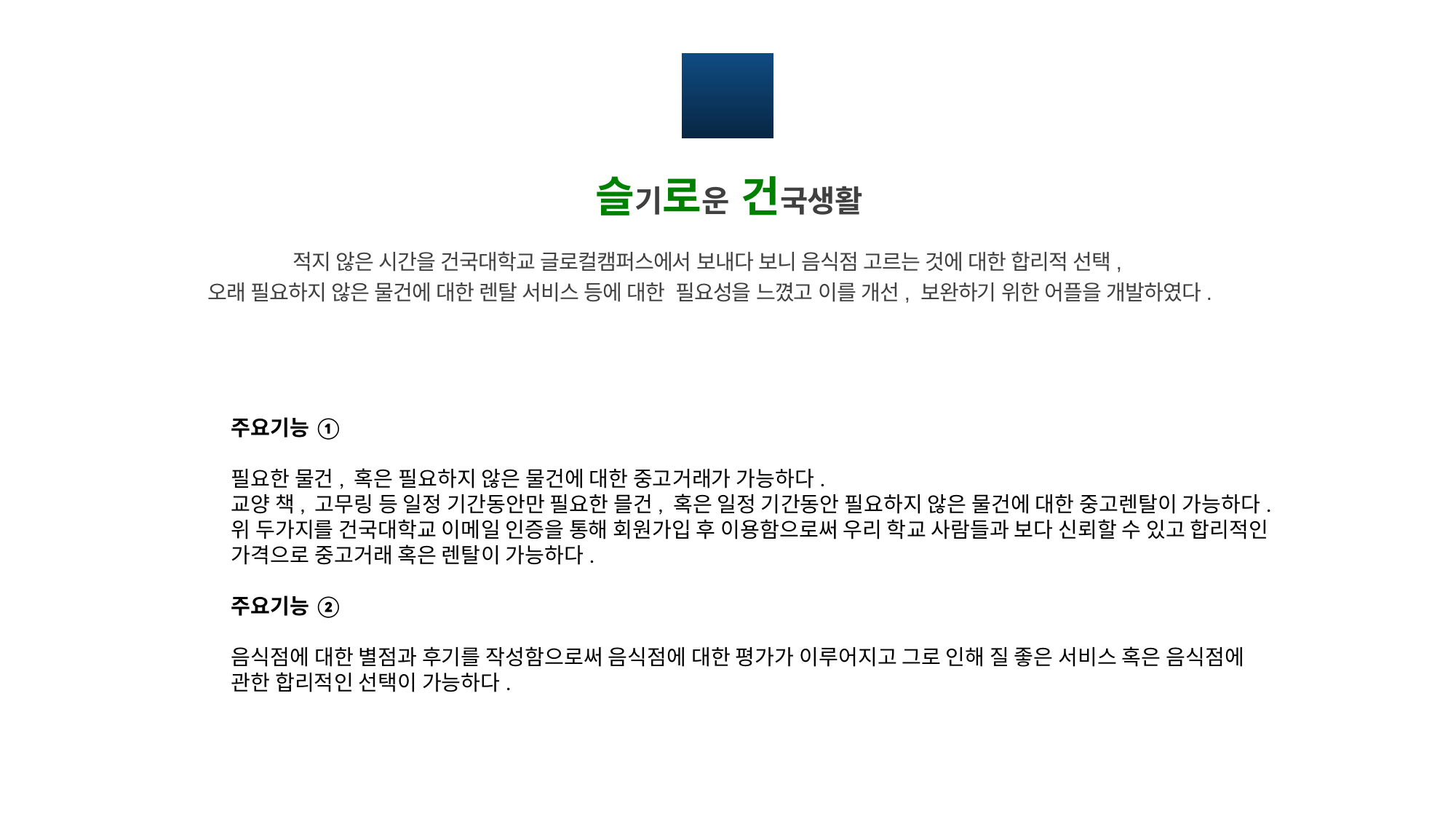

01
슬기로운 건국생활
적지 않은 시간을 건국대학교 글로컬캠퍼스에서 보내다 보니 음식점 고르는 것에 대한 합리적 선택,
오래 필요하지 않은 물건에 대한 렌탈 서비스 등에 대한  필요성을 느꼈고 이를 개선, 보완하기 위한 어플을 개발하였다.
주요기능 ①

필요한 물건, 혹은 필요하지 않은 물건에 대한 중고거래가 가능하다.
교양 책, 고무링 등 일정 기간동안만 필요한 믈건, 혹은 일정 기간동안 필요하지 않은 물건에 대한 중고렌탈이 가능하다.
위 두가지를 건국대학교 이메일 인증을 통해 회원가입 후 이용함으로써 우리 학교 사람들과 보다 신뢰할 수 있고 합리적인 가격으로 중고거래 혹은 렌탈이 가능하다.

주요기능 ②

음식점에 대한 별점과 후기를 작성함으로써 음식점에 대한 평가가 이루어지고 그로 인해 질 좋은 서비스 혹은 음식점에 관한 합리적인 선택이 가능하다.